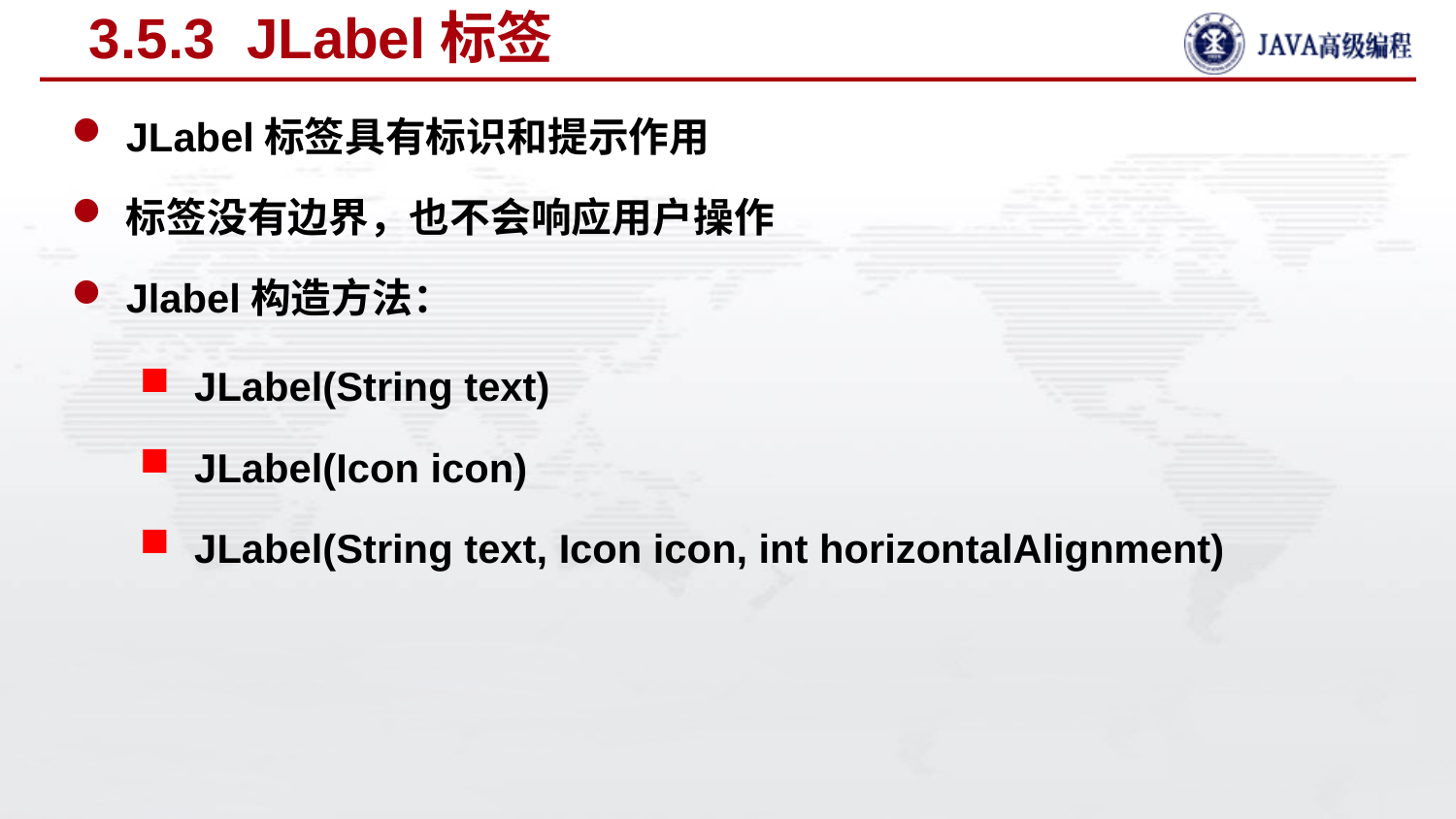

# 3.5.3  JLabel标签
JLabel标签具有标识和提示作用
标签没有边界，也不会响应用户操作
Jlabel构造方法：

JLabel(String text)
JLabel(Icon icon)
JLabel(String text, Icon icon, int horizontalAlignment)